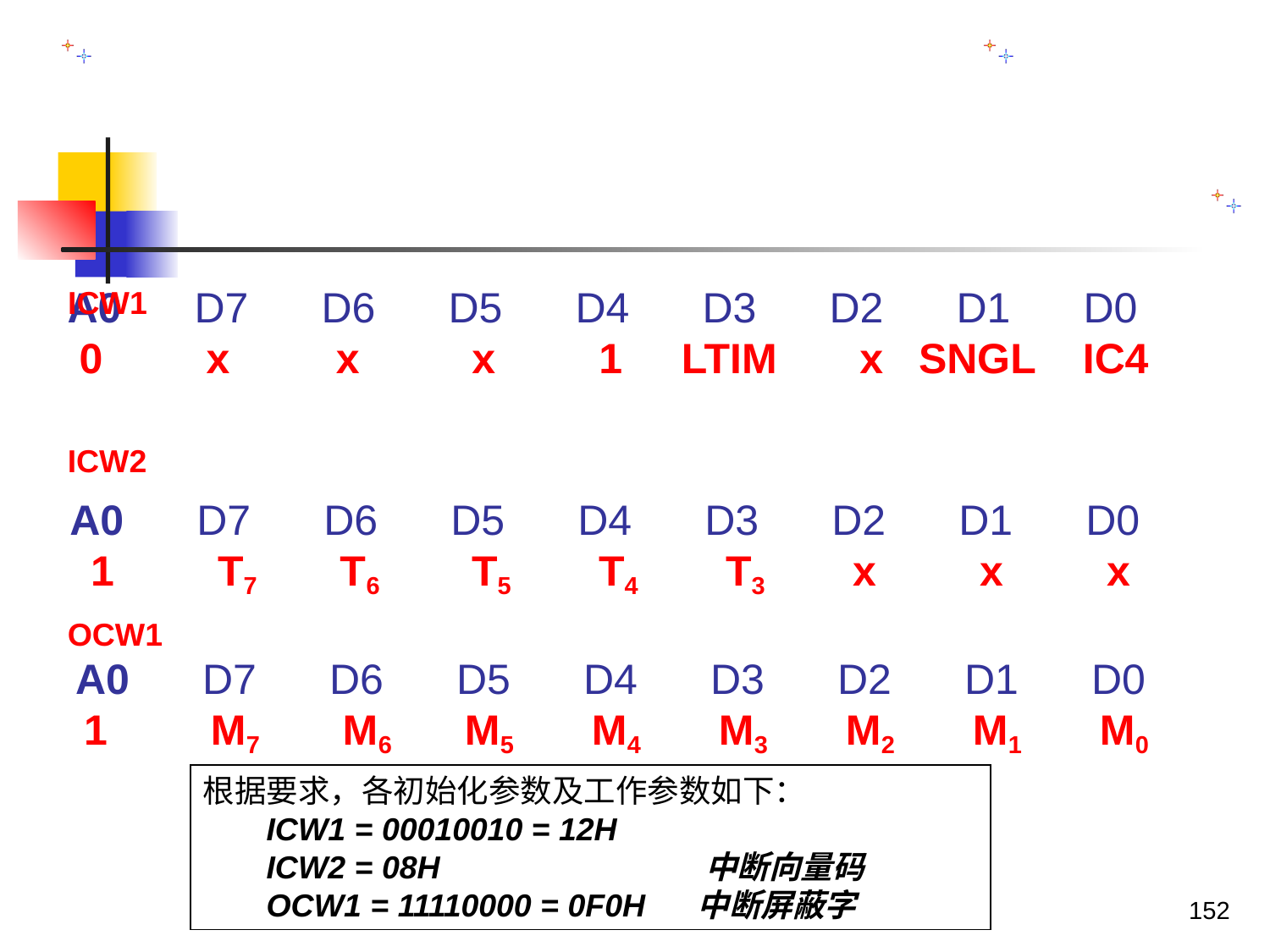

ICW1
A0   	D7	D6     	D5     	D4   	D3  	D2   	D1   	D0
 0	 x         x 	  x 	  1     LTIM       x   SNGL    IC4
ICW2
A0   	D7	D6     	D5     	D4   	D3  	D2   	D1   	D0
 1	 T7       T6 	 T5 	 T4 	 T3 	 x 	 x 	 x
OCW1
A0   	D7	D6     	D5     	D4   	D3  	D2   	D1   	D0
 1	 M7       M6 	 M5 	 M4 	 M3 	 M2 	 M1 	 M0
根据要求，各初始化参数及工作参数如下：
ICW1 = 00010010 = 12H
ICW2 = 08H                             中断向量码
OCW1 = 11110000 = 0F0H     中断屏蔽字
152